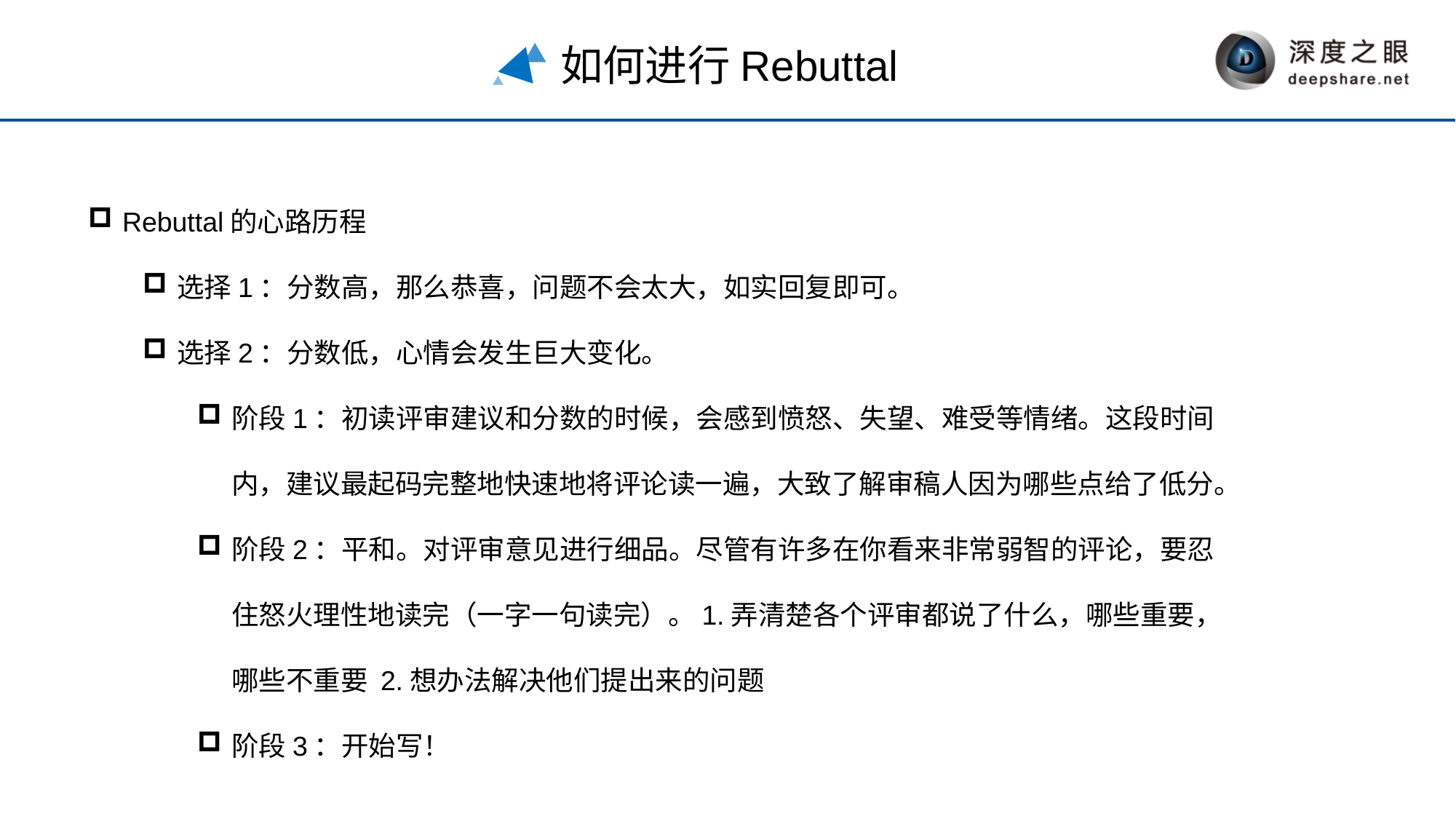

如何进行Rebuttal

Rebuttal的心路历程
选择1：分数高，那么恭喜，问题不会太大，如实回复即可。
选择2：分数低，心情会发生巨大变化。
阶段1：初读评审建议和分数的时候，会感到愤怒、失望、难受等情绪。这段时间内，建议最起码完整地快速地将评论读一遍，大致了解审稿人因为哪些点给了低分。
阶段2：平和。对评审意见进行细品。尽管有许多在你看来非常弱智的评论，要忍住怒火理性地读完（一字一句读完）。1.弄清楚各个评审都说了什么，哪些重要，哪些不重要 2.想办法解决他们提出来的问题
阶段3：开始写！